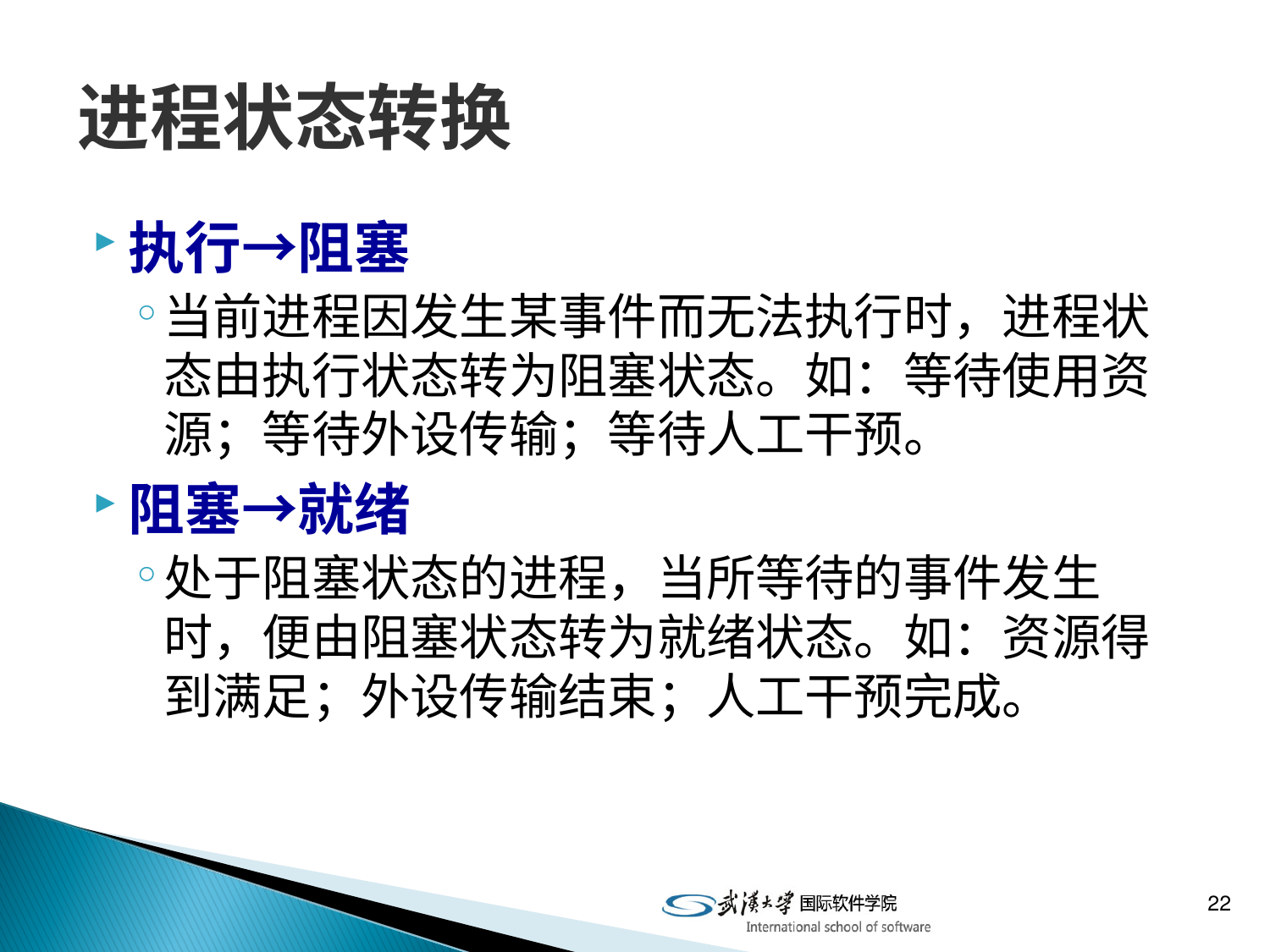

# 进程状态转换
执行→阻塞
当前进程因发生某事件而无法执行时，进程状态由执行状态转为阻塞状态。如：等待使用资源；等待外设传输；等待人工干预。
阻塞→就绪
处于阻塞状态的进程，当所等待的事件发生时，便由阻塞状态转为就绪状态。如：资源得到满足；外设传输结束；人工干预完成。